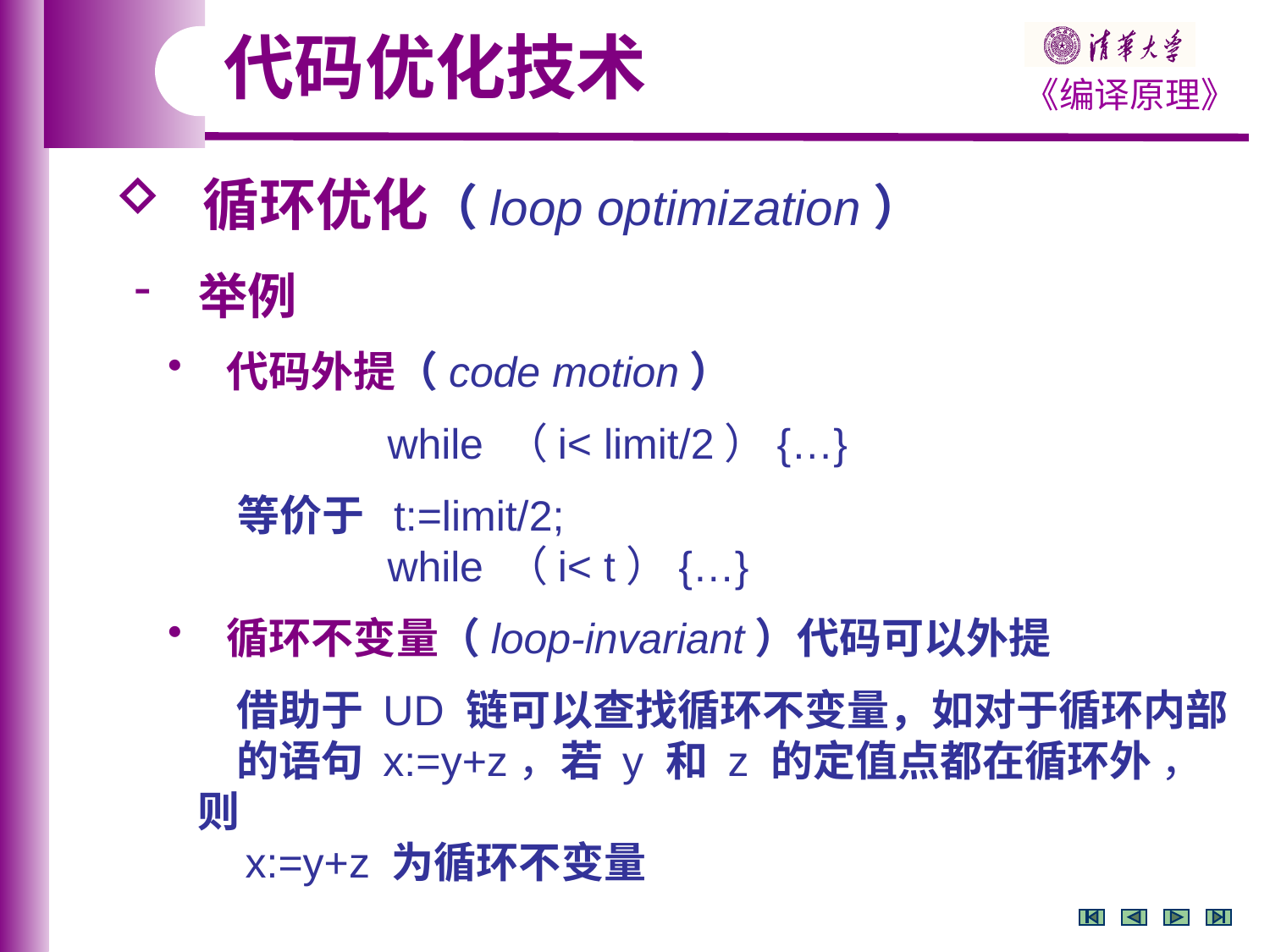

代码优化技术
  循环优化（loop optimization）
  举例

  代码外提（code motion）

                while （i< limit/2）{…}

    等价于  t:=limit/2;
                while （i< t）{…}

  循环不变量（loop-invariant）代码可以外提

   借助于 UD 链可以查找循环不变量，如对于循环内部
   的语句 x:=y+z，若 y 和 z 的定值点都在循环外 ，则
    x:=y+z 为循环不变量